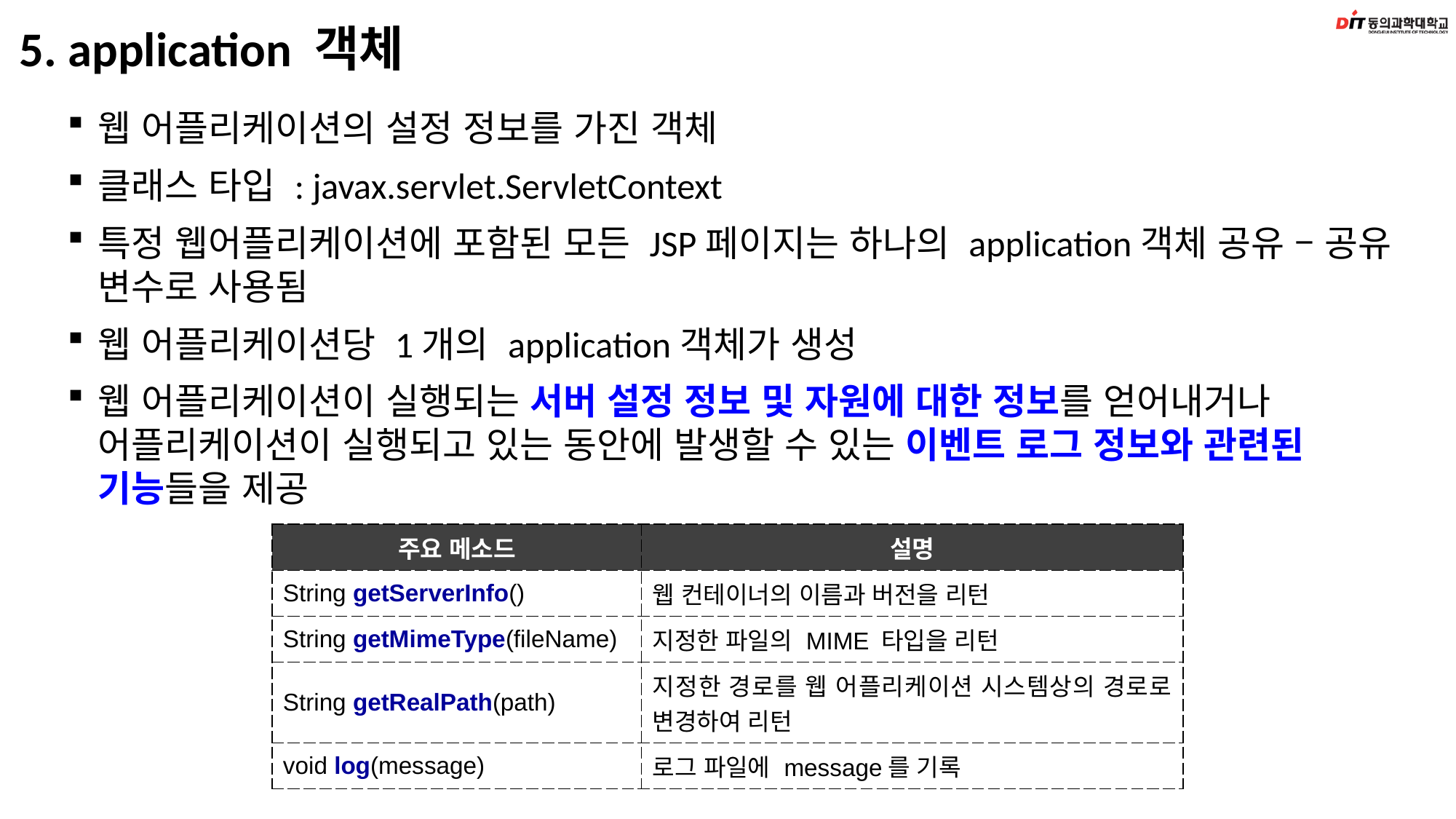

# 5. application 객체
웹 어플리케이션의 설정 정보를 가진 객체
클래스 타입 : javax.servlet.ServletContext
특정 웹어플리케이션에 포함된 모든 JSP페이지는 하나의 application객체 공유 – 공유 변수로 사용됨
웹 어플리케이션당 1개의 application객체가 생성
웹 어플리케이션이 실행되는 서버 설정 정보 및 자원에 대한 정보를 얻어내거나 어플리케이션이 실행되고 있는 동안에 발생할 수 있는 이벤트 로그 정보와 관련된 기능들을 제공

| 주요 메소드 | 설명 |
| --- | --- |
| String getServerInfo() | 웹 컨테이너의 이름과 버전을 리턴 |
| String getMimeType(fileName) | 지정한 파일의 MIME 타입을 리턴 |
| String getRealPath(path) | 지정한 경로를 웹 어플리케이션 시스템상의 경로로 변경하여 리턴 |
| void log(message) | 로그 파일에 message를 기록 |